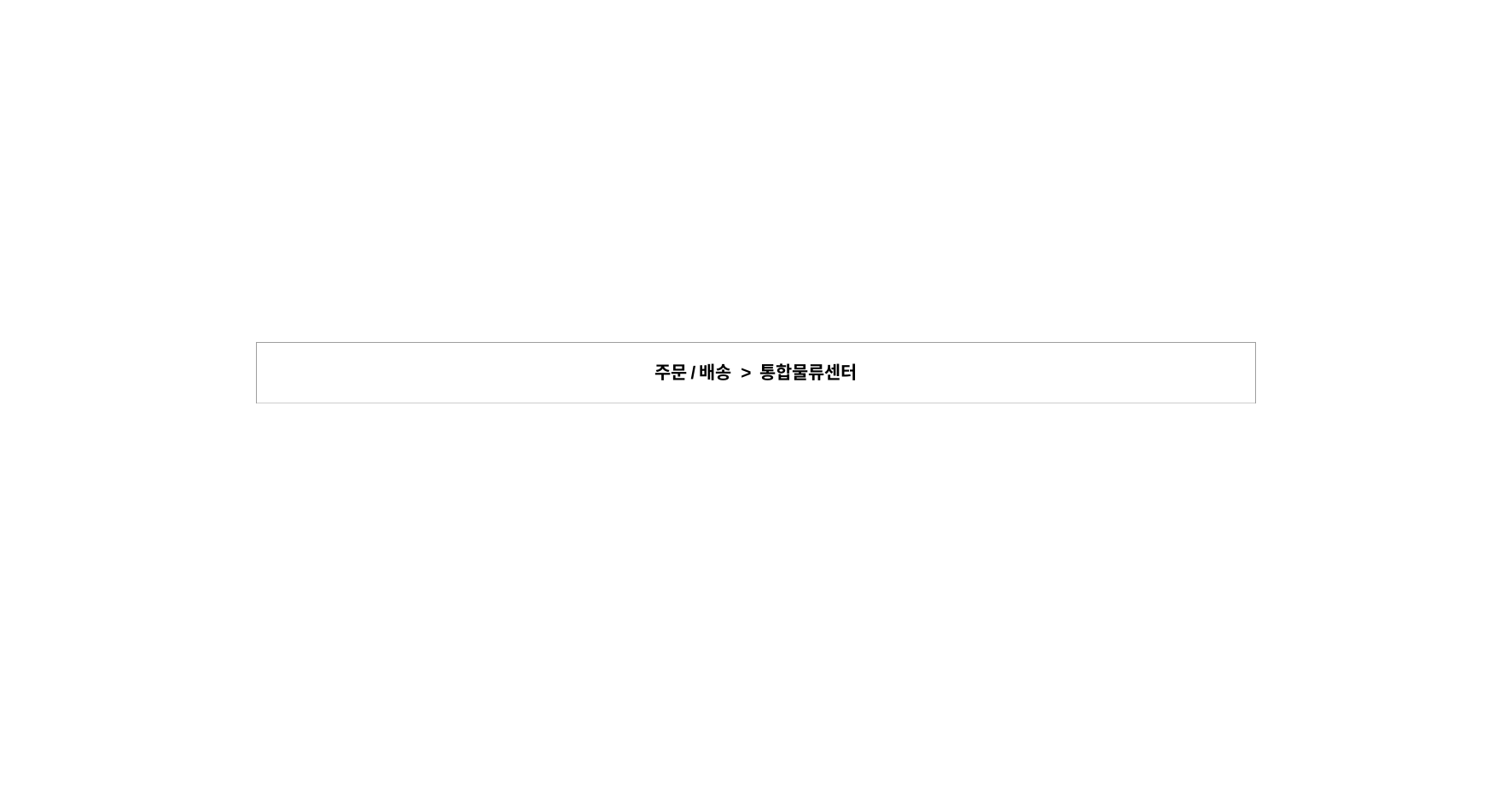

| 주문/배송 > 통합물류센터 |
| --- |